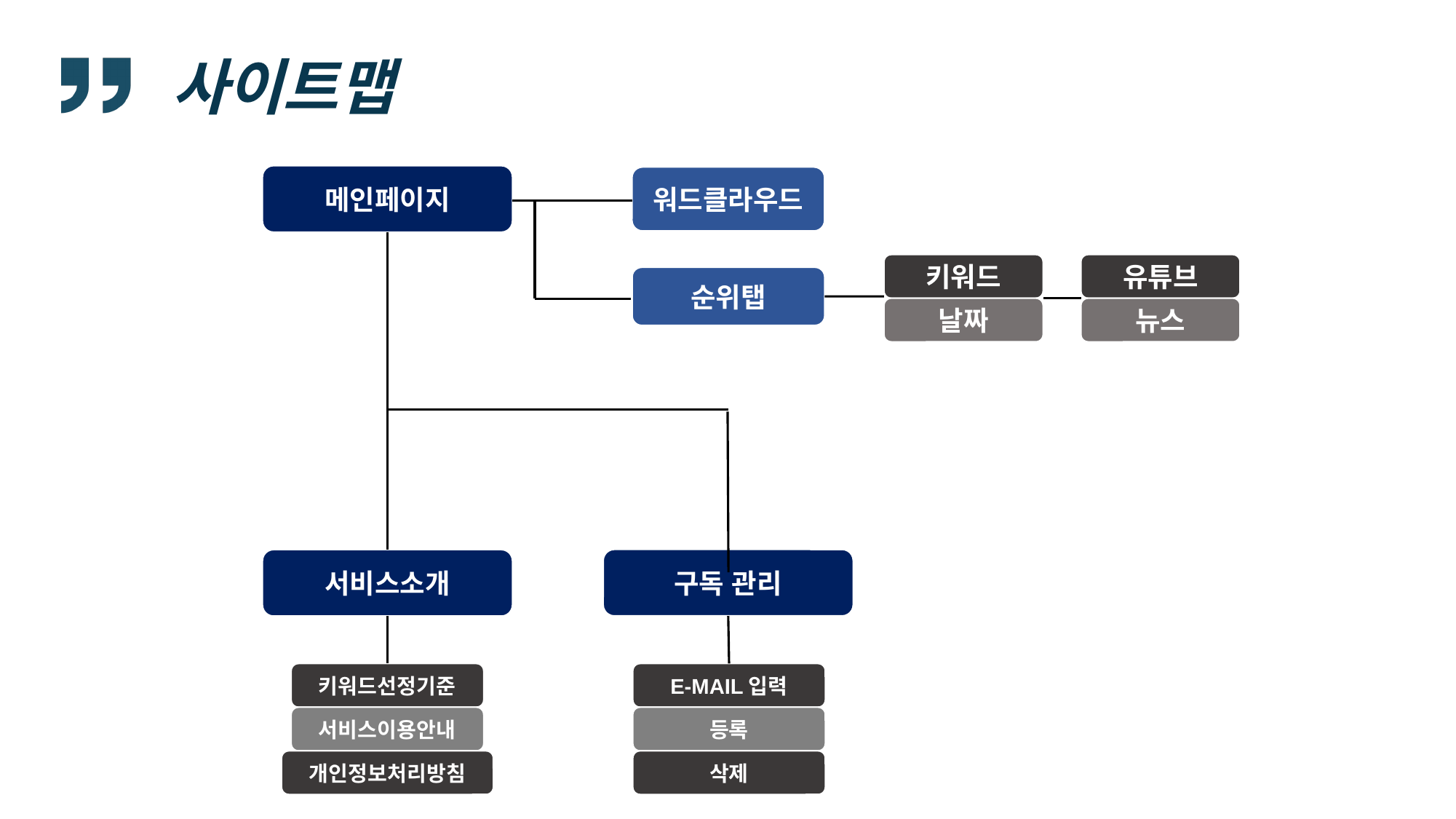

# 사이트맵
메인페이지
워드클라우드
키워드
유튜브
순위탭
날짜
뉴스
구독 관리
서비스소개
키워드선정기준
E-MAIL입력
서비스이용안내
등록
개인정보처리방침
삭제